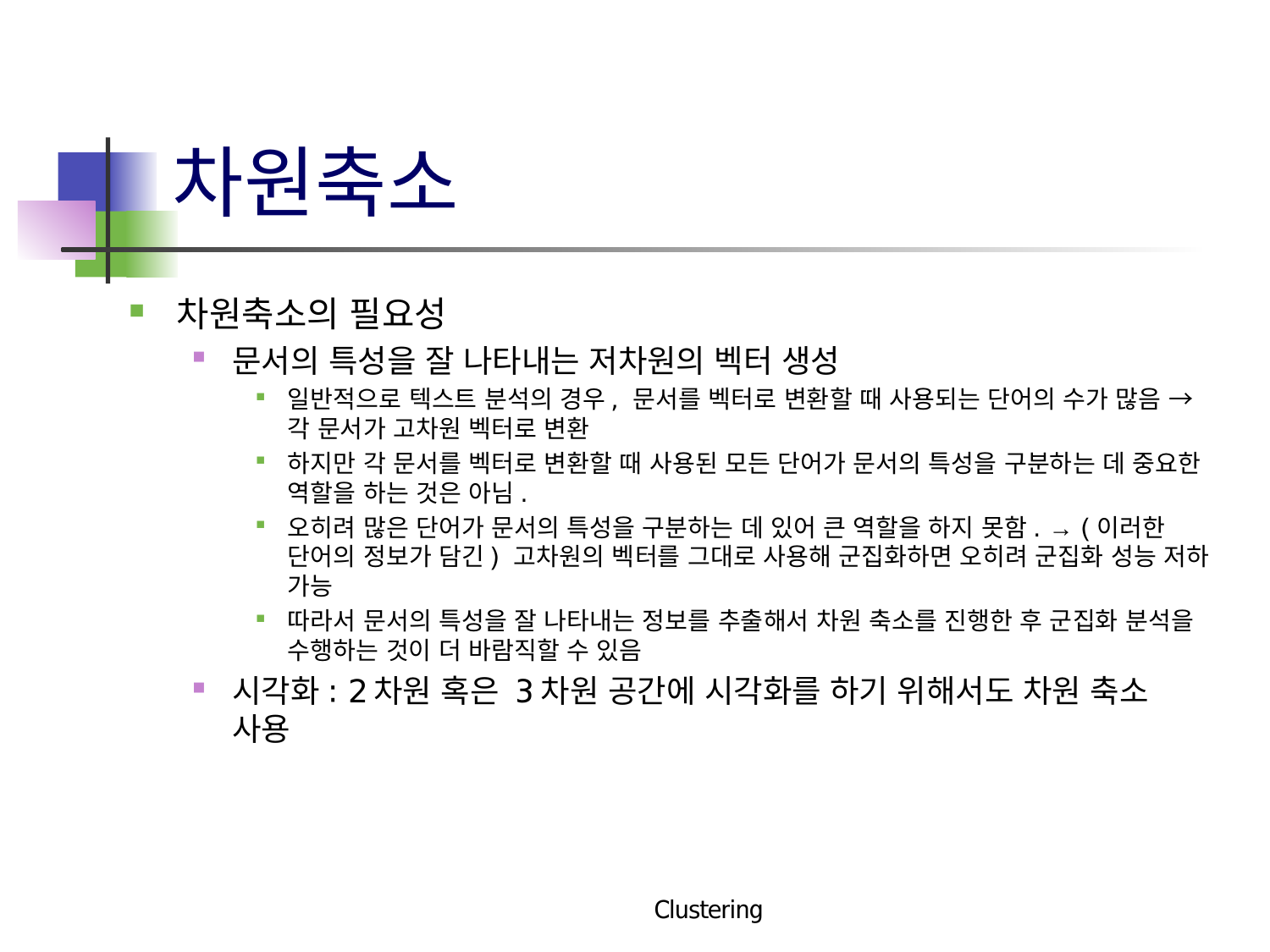

# 차원축소
차원축소의 필요성
문서의 특성을 잘 나타내는 저차원의 벡터 생성
일반적으로 텍스트 분석의 경우, 문서를 벡터로 변환할 때 사용되는 단어의 수가 많음 → 각 문서가 고차원 벡터로 변환
하지만 각 문서를 벡터로 변환할 때 사용된 모든 단어가 문서의 특성을 구분하는 데 중요한 역할을 하는 것은 아님.
오히려 많은 단어가 문서의 특성을 구분하는 데 있어 큰 역할을 하지 못함. → (이러한 단어의 정보가 담긴) 고차원의 벡터를 그대로 사용해 군집화하면 오히려 군집화 성능 저하 가능
따라서 문서의 특성을 잘 나타내는 정보를 추출해서 차원 축소를 진행한 후 군집화 분석을 수행하는 것이 더 바람직할 수 있음
시각화: 2차원 혹은 3차원 공간에 시각화를 하기 위해서도 차원 축소 사용
Clustering